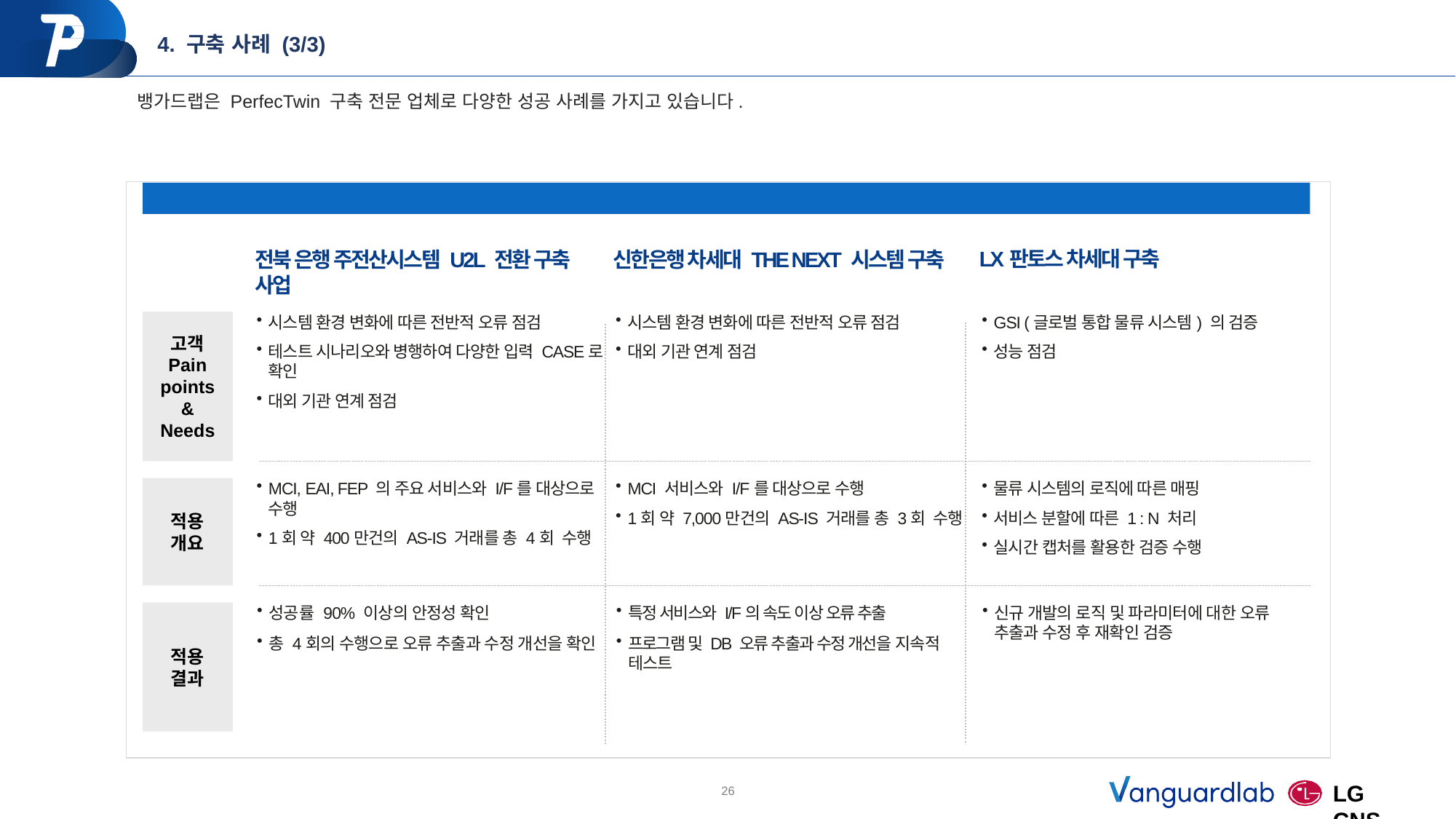

4. 구축 사례 (3/3)
1
뱅가드랩은 PerfecTwin 구축 전문 업체로 다양한 성공 사례를 가지고 있습니다.

뱅가드랩의 PerfecTwin 구축 사례
LX판토스 차세대 구축
전북 은행 주전산시스템 U2L 전환 구축 사업
신한은행 차세대 THE NEXT 시스템 구축
고객 Pain points & Needs
시스템 환경 변화에 따른 전반적 오류 점검
테스트 시나리오와 병행하여 다양한 입력 CASE로 확인
대외 기관 연계 점검
시스템 환경 변화에 따른 전반적 오류 점검
대외 기관 연계 점검
GSI (글로벌 통합 물류 시스템) 의 검증
성능 점검
적용 개요
MCI, EAI, FEP 의 주요 서비스와 I/F를 대상으로 수행
1회 약 400만건의 AS-IS 거래를 총 4회  수행
MCI 서비스와 I/F를 대상으로 수행
1회 약 7,000만건의 AS-IS 거래를 총 3회  수행
물류 시스템의 로직에 따른 매핑
서비스 분할에 따른 1 : N 처리
실시간 캡처를 활용한 검증 수행
적용 결과
성공률 90% 이상의 안정성 확인
총 4회의 수행으로 오류 추출과 수정 개선을 확인
특정 서비스와 I/F의 속도 이상 오류 추출
프로그램 및 DB 오류 추출과 수정 개선을 지속적 테스트
신규 개발의 로직 및 파라미터에 대한 오류 추출과 수정 후 재확인 검증